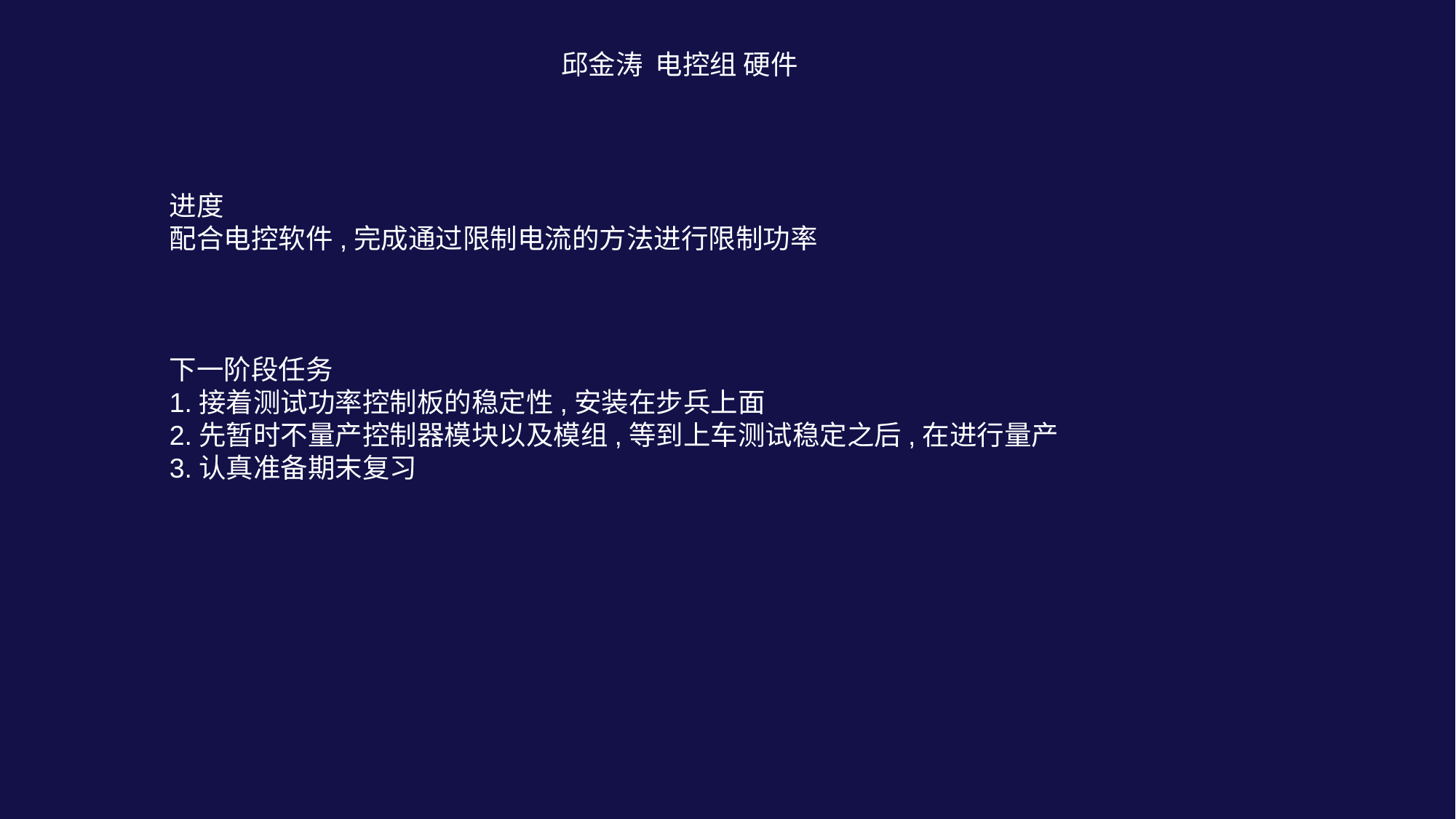

邱金涛  电控组 硬件

进度
配合电控软件,完成通过限制电流的方法进行限制功率

下一阶段任务
1.接着测试功率控制板的稳定性,安装在步兵上面
2.先暂时不量产控制器模块以及模组,等到上车测试稳定之后,在进行量产
3.认真准备期末复习